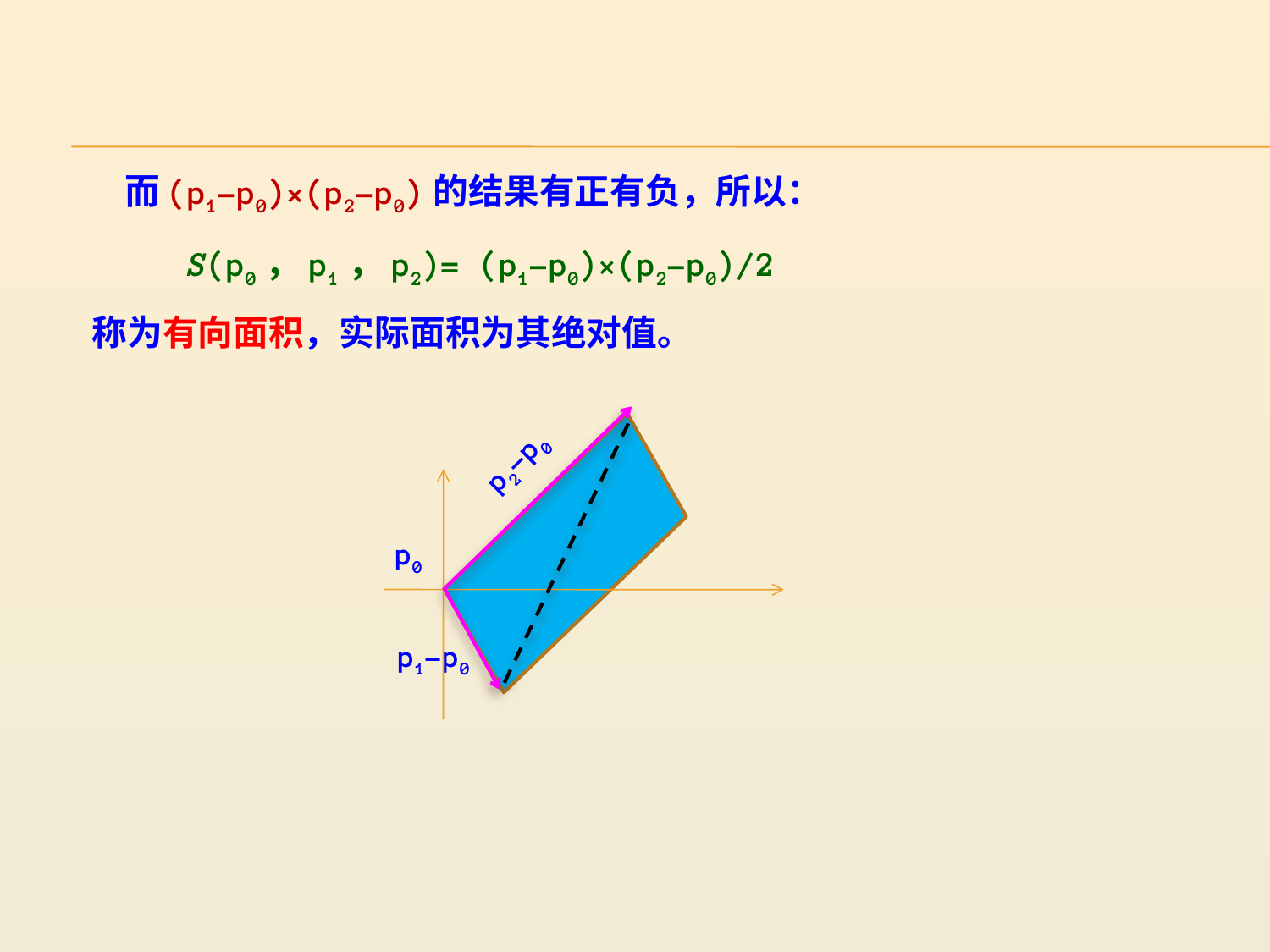

而(p1-p0)×(p2-p0)的结果有正有负，所以：
     S(p0，p1，p2)= (p1-p0)×(p2-p0)/2
称为有向面积，实际面积为其绝对值。
p0
p2-p0

p1-p0